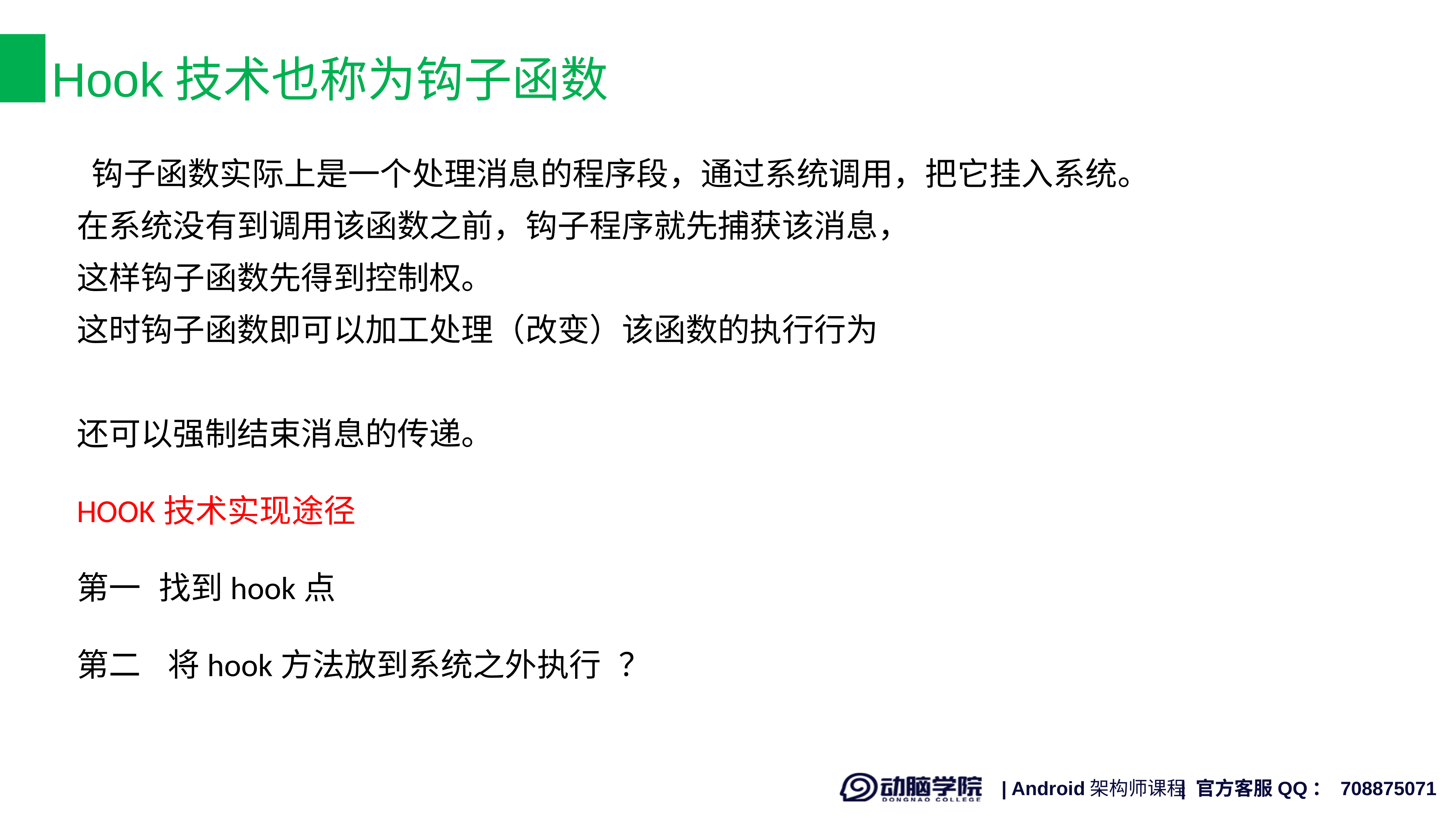

# Hook技术也称为钩子函数

 钩子函数实际上是一个处理消息的程序段，通过系统调用，把它挂入系统。
在系统没有到调用该函数之前，钩子程序就先捕获该消息，
这样钩子函数先得到控制权。
这时钩子函数即可以加工处理（改变）该函数的执行行为

还可以强制结束消息的传递。

HOOK技术实现途径

第一  找到hook点

第二   将hook方法放到系统之外执行  ？